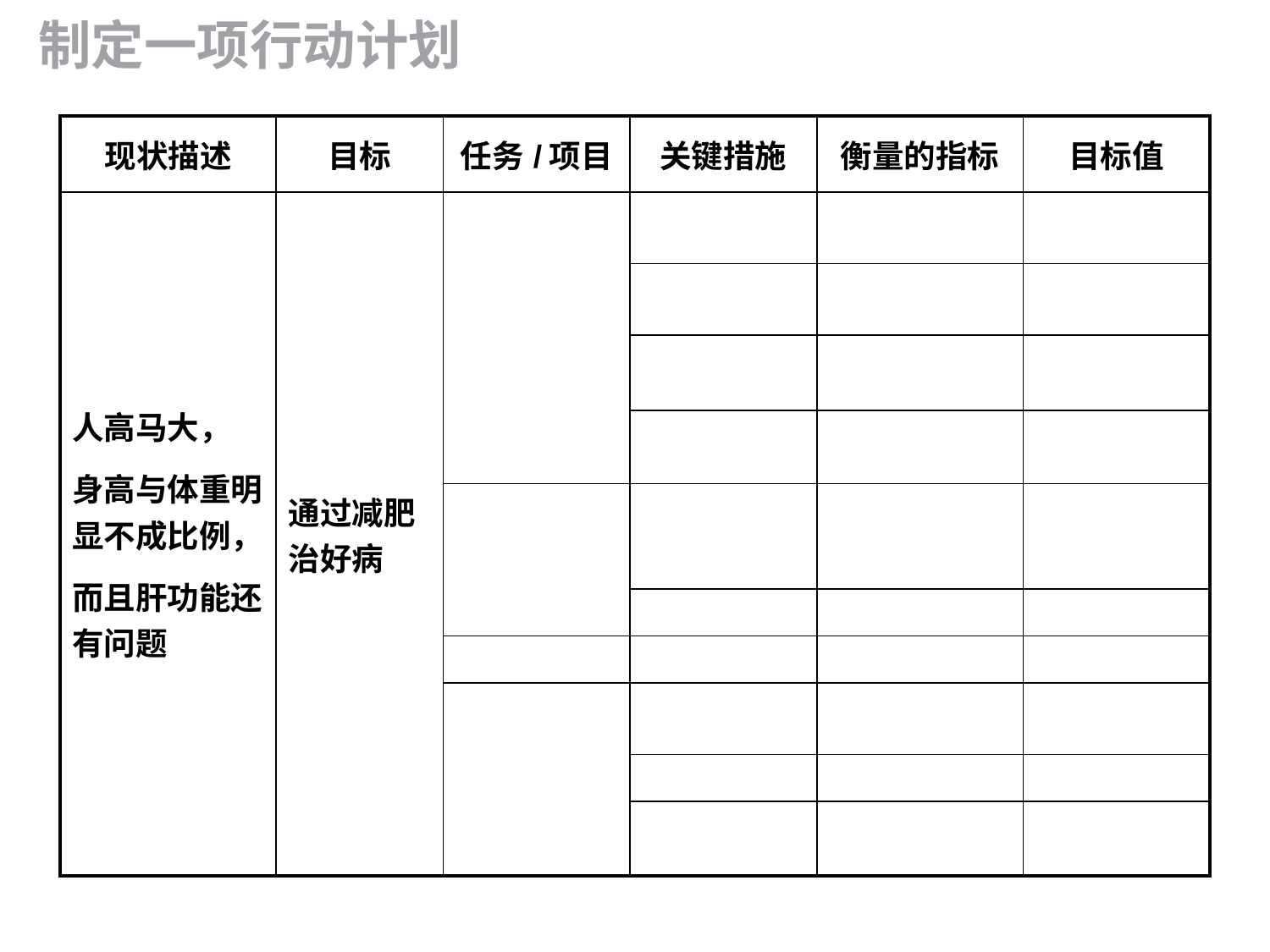

制定一项行动计划
| 现状描述 | 目标 | 任务/项目 | 关键措施 | 衡量的指标 | 目标值 |
| --- | --- | --- | --- | --- | --- |
| 人高马大， 身高与体重明显不成比例， 而且肝功能还有问题 | 通过减肥治好病 |  |  |  |  |
|  |  |  |  |  |  |
|  |  |  |  |  |  |
|  |  |  |  |  |  |
|  |  |  |  |  |  |
|  |  |  |  |  |  |
|  |  |  |  |  |  |
|  |  |  |  |  |  |
|  |  |  |  |  |  |
|  |  |  |  |  |  |